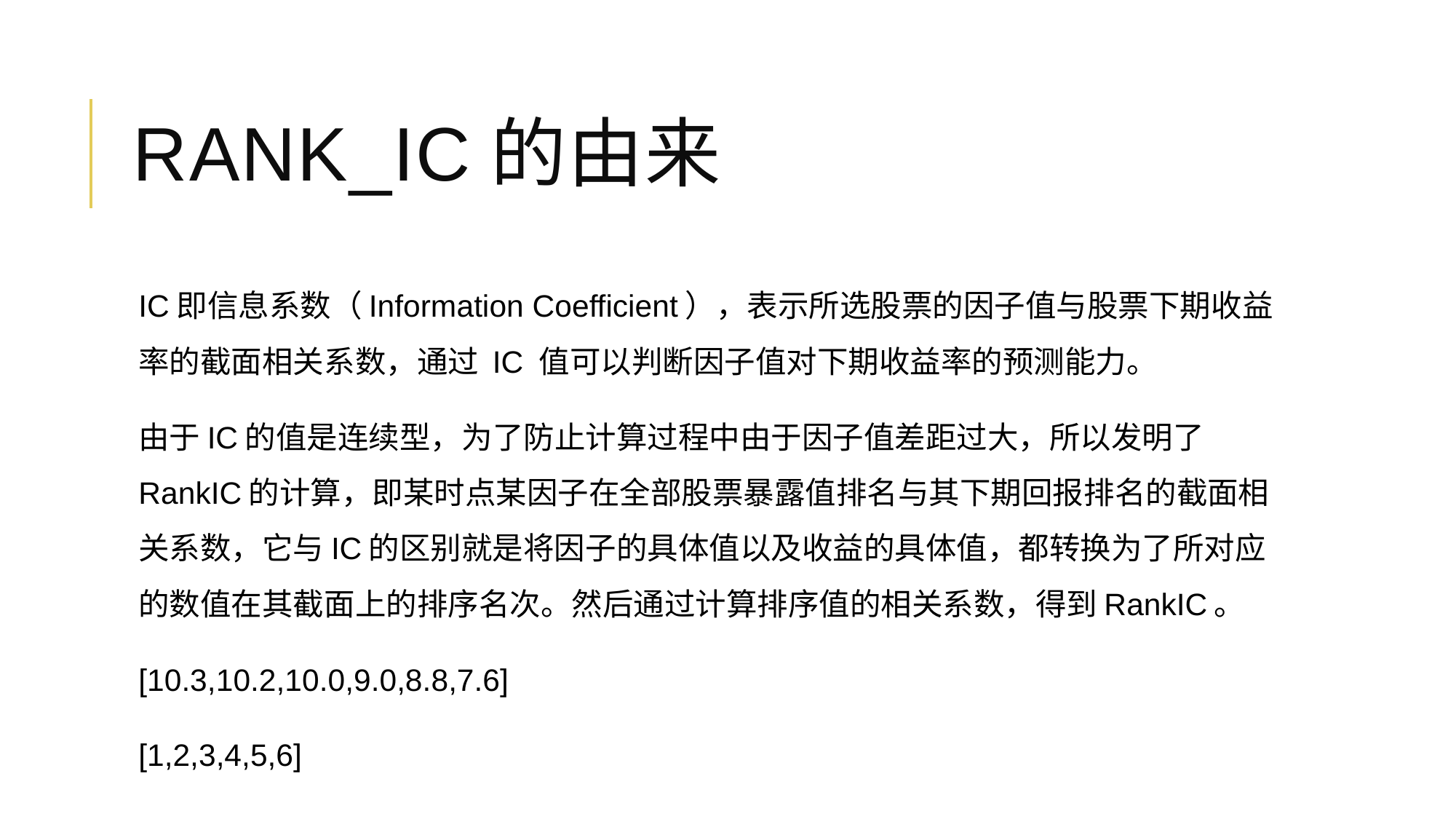

# RANK_IC的由来
IC即信息系数（Information Coefficient），表示所选股票的因子值与股票下期收益率的截面相关系数，通过 IC 值可以判断因子值对下期收益率的预测能力。
由于IC的值是连续型，为了防止计算过程中由于因子值差距过大，所以发明了RankIC的计算，即某时点某因子在全部股票暴露值排名与其下期回报排名的截面相关系数，它与IC的区别就是将因子的具体值以及收益的具体值，都转换为了所对应的数值在其截面上的排序名次。然后通过计算排序值的相关系数，得到RankIC。
[10.3,10.2,10.0,9.0,8.8,7.6]
[1,2,3,4,5,6]